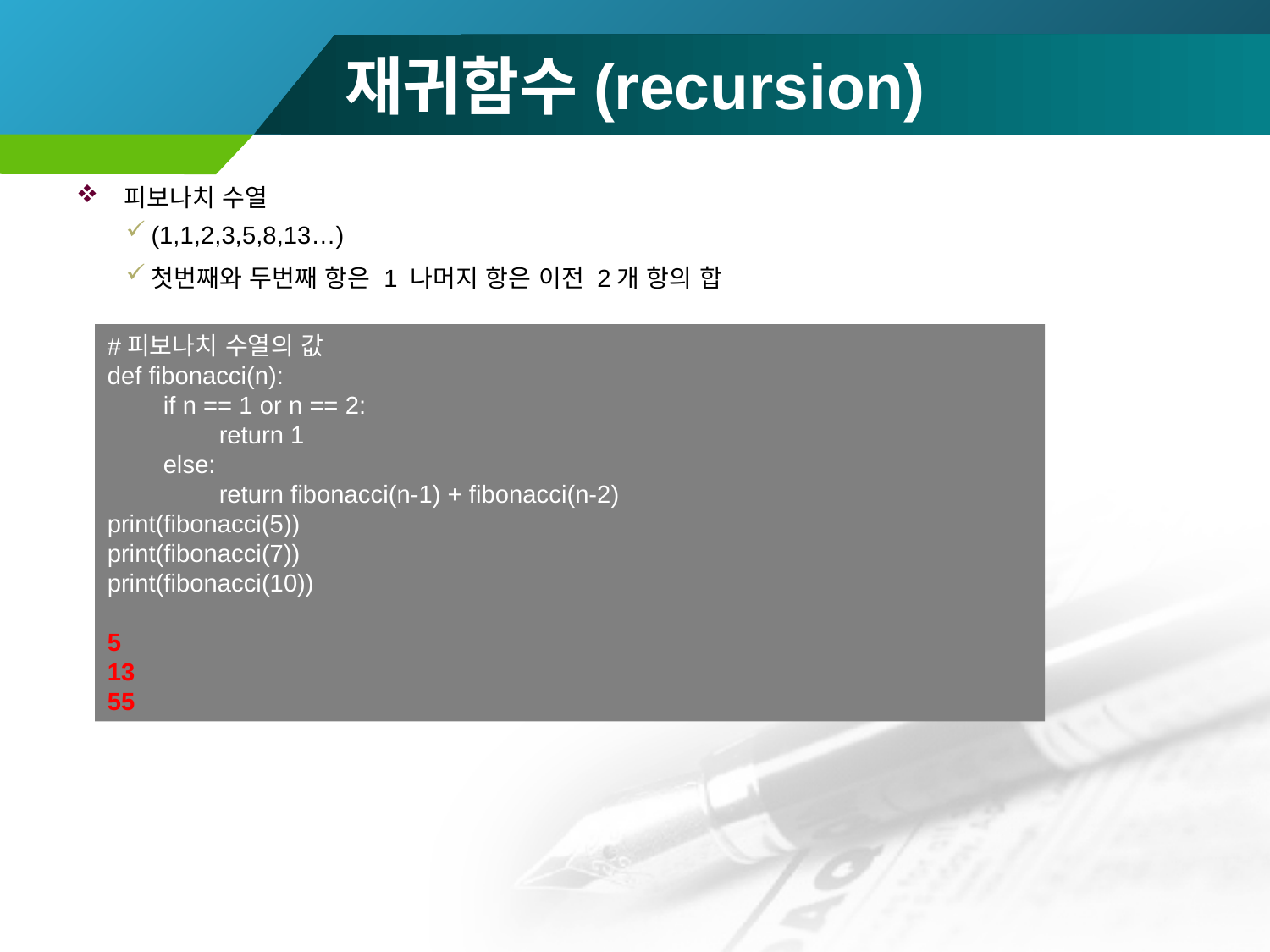

# 재귀함수(recursion)
피보나치 수열
(1,1,2,3,5,8,13…)
첫번째와 두번째 항은 1 나머지 항은 이전 2개 항의 합
#피보나치 수열의 값
def fibonacci(n):
        if n == 1 or n == 2:
                return 1
        else:
                return fibonacci(n-1) + fibonacci(n-2)
print(fibonacci(5))
print(fibonacci(7))
print(fibonacci(10))

5
13
55